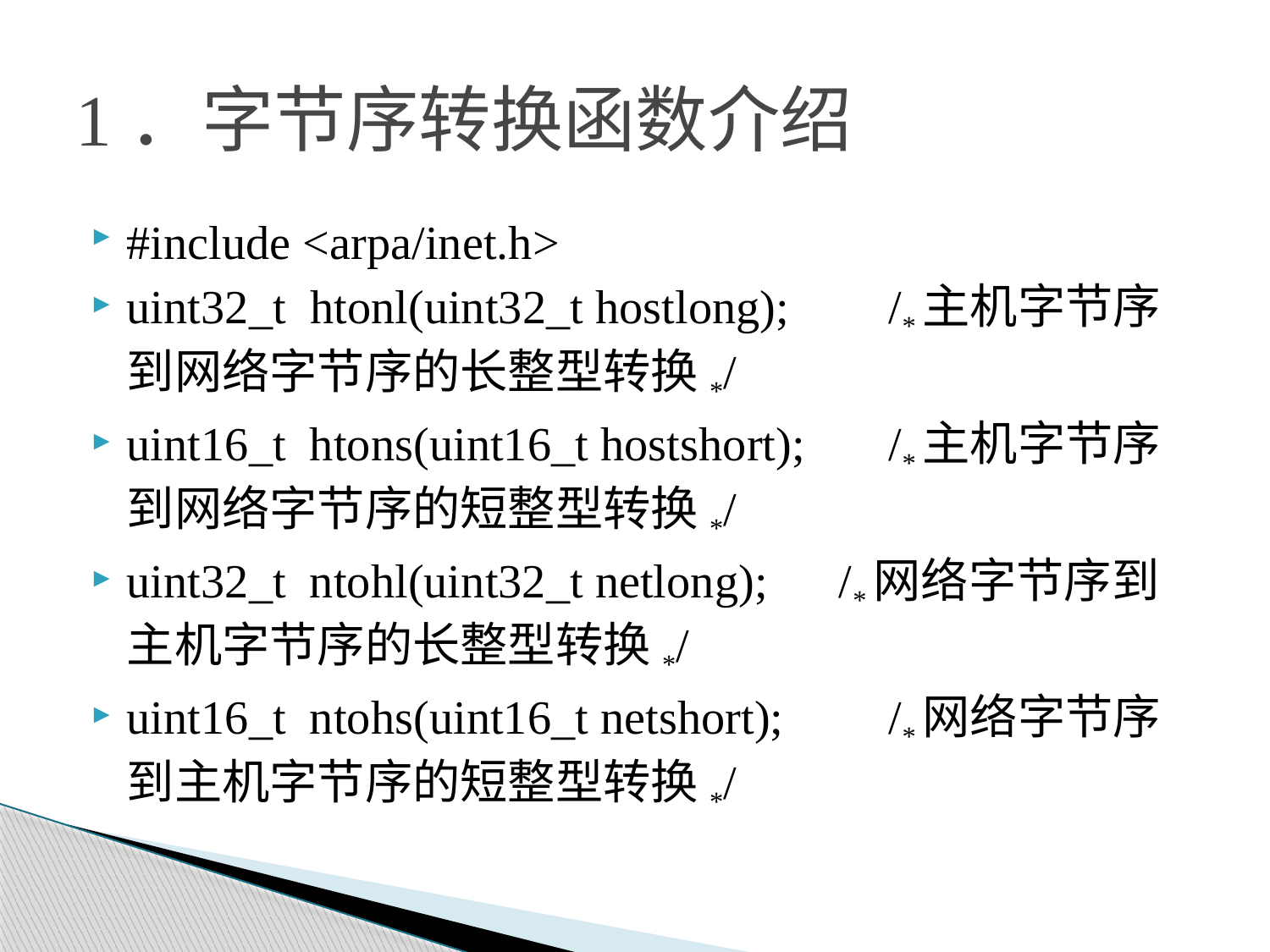

# 1．字节序转换函数介绍
#include <arpa/inet.h>
uint32_t  htonl(uint32_t hostlong);	/*主机字节序到网络字节序的长整型转换*/
uint16_t  htons(uint16_t hostshort);	/*主机字节序到网络字节序的短整型转换*/
uint32_t  ntohl(uint32_t netlong);      /*网络字节序到主机字节序的长整型转换*/
uint16_t  ntohs(uint16_t netshort);	/*网络字节序到主机字节序的短整型转换*/